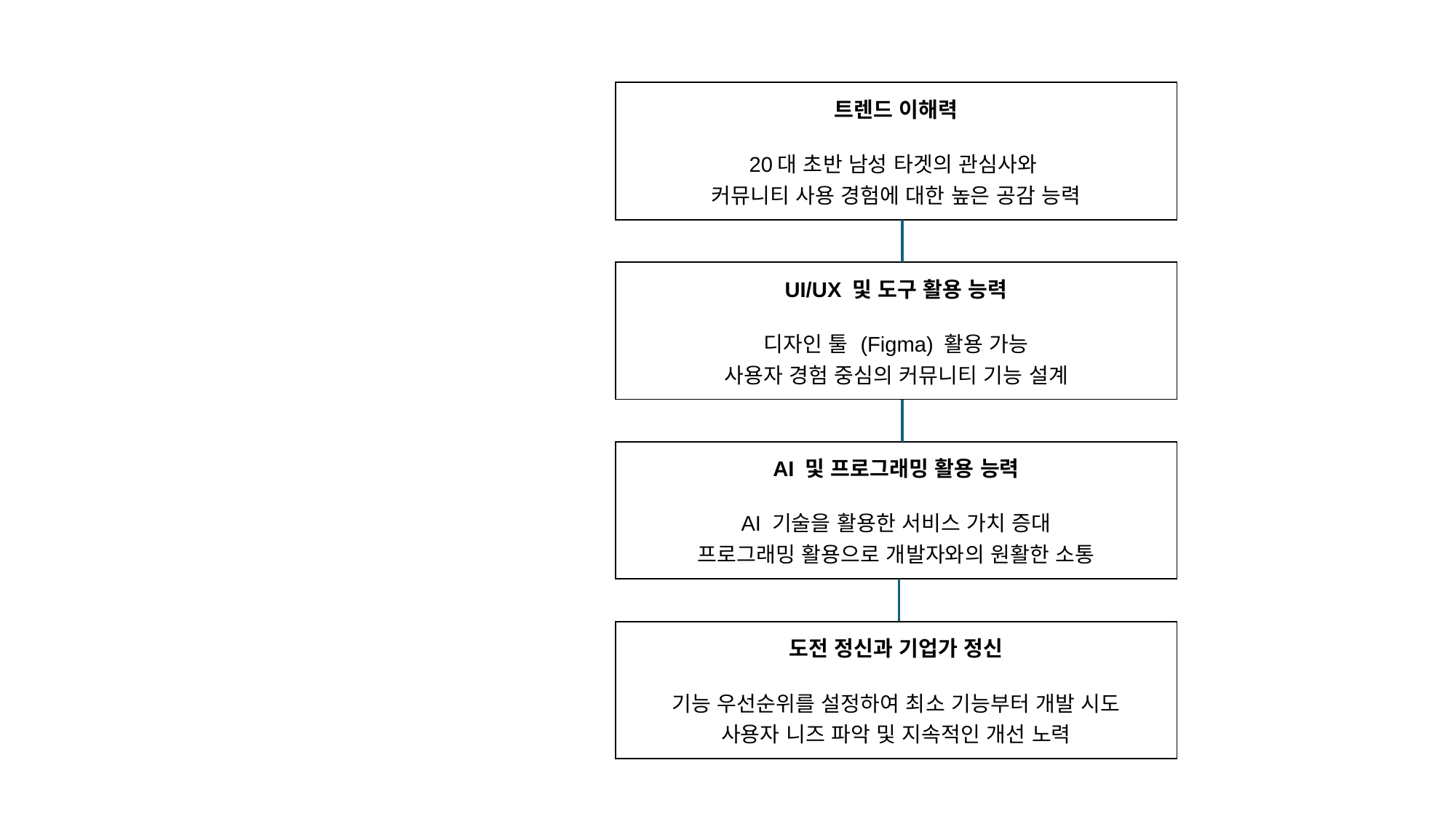

| 트렌드 이해력 20대 초반 남성 타겟의 관심사와 커뮤니티 사용 경험에 대한 높은 공감 능력 |
| --- |
| UI/UX 및 도구 활용 능력 디자인 툴 (Figma) 활용 가능 사용자 경험 중심의 커뮤니티 기능 설계 |
| --- |
| AI 및 프로그래밍 활용 능력 AI 기술을 활용한 서비스 가치 증대 프로그래밍 활용으로 개발자와의 원활한 소통 |
| --- |
| 도전 정신과 기업가 정신 기능 우선순위를 설정하여 최소 기능부터 개발 시도 사용자 니즈 파악 및 지속적인 개선 노력 |
| --- |